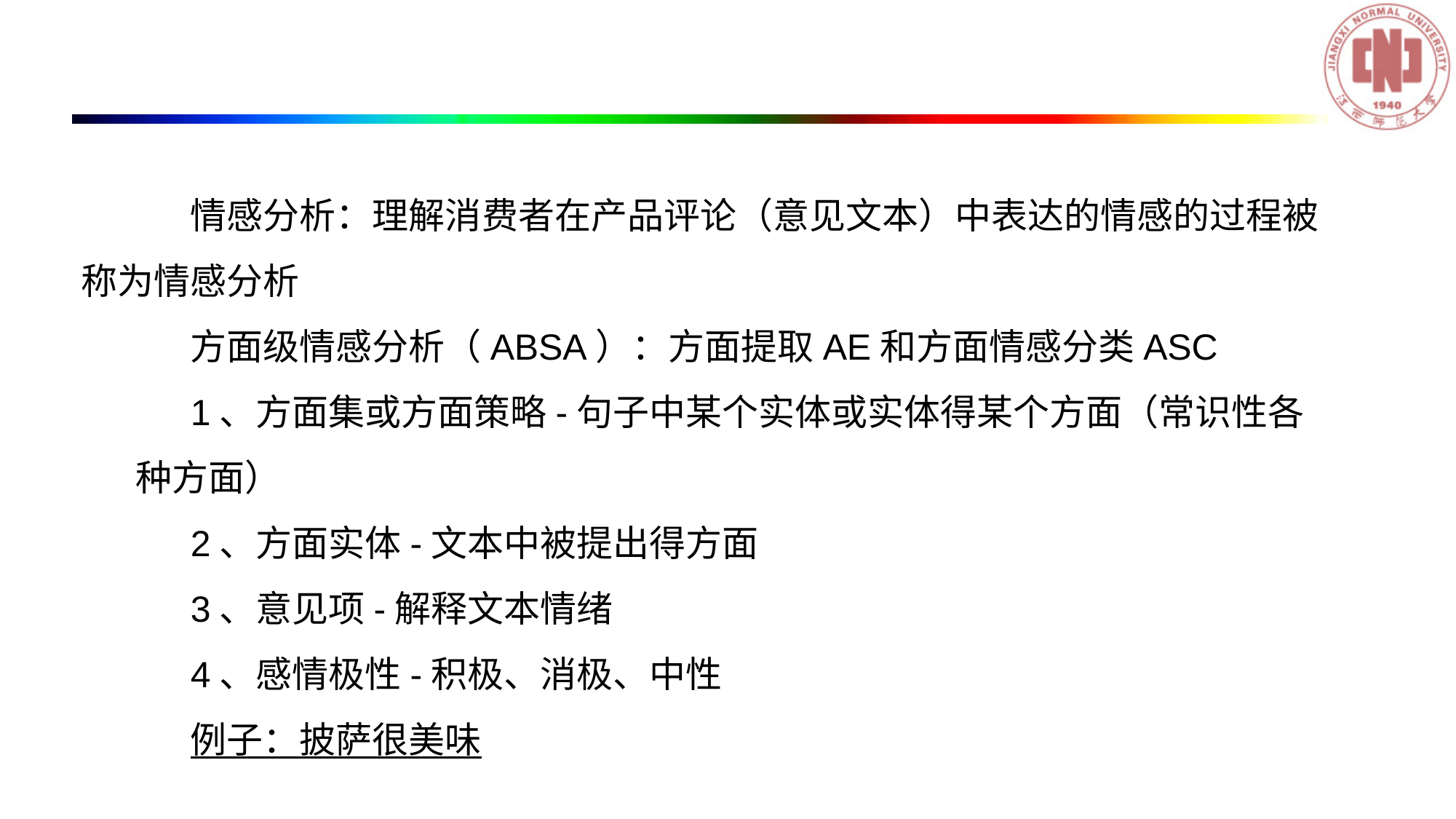

情感分析：理解消费者在产品评论（意见文本）中表达的情感的过程被称为情感分析
      	方面级情感分析（ABSA）：方面提取AE和方面情感分类ASC
1、方面集或方面策略-句子中某个实体或实体得某个方面（常识性各种方面）
2、方面实体-文本中被提出得方面
3、意见项-解释文本情绪
4、感情极性-积极、消极、中性
例子：披萨很美味

3